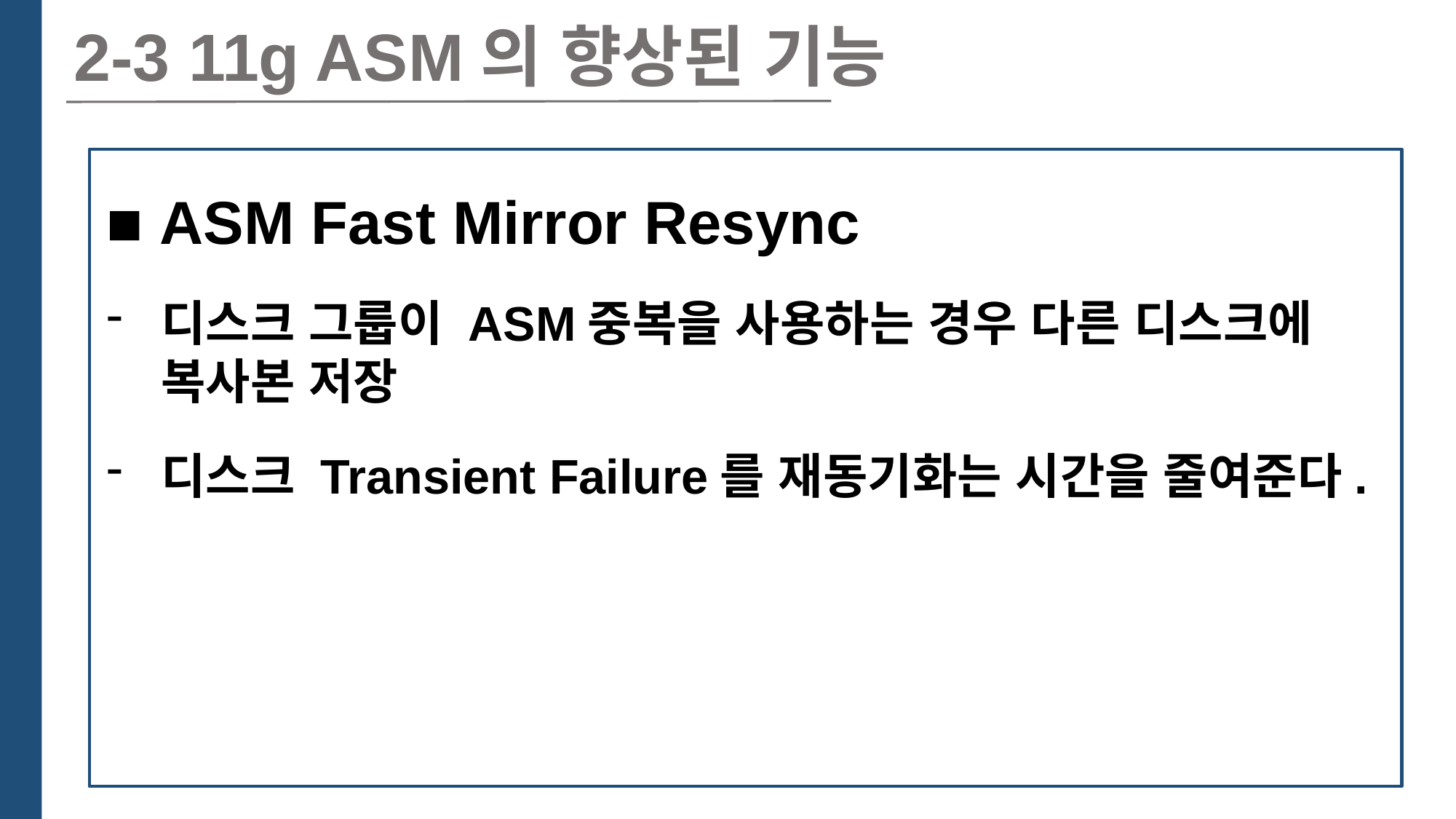

2-3 11g ASM의 향상된 기능
■ ASM Fast Mirror Resync
디스크 그룹이 ASM중복을 사용하는 경우 다른 디스크에 복사본 저장
디스크 Transient Failure를 재동기화는 시간을 줄여준다.